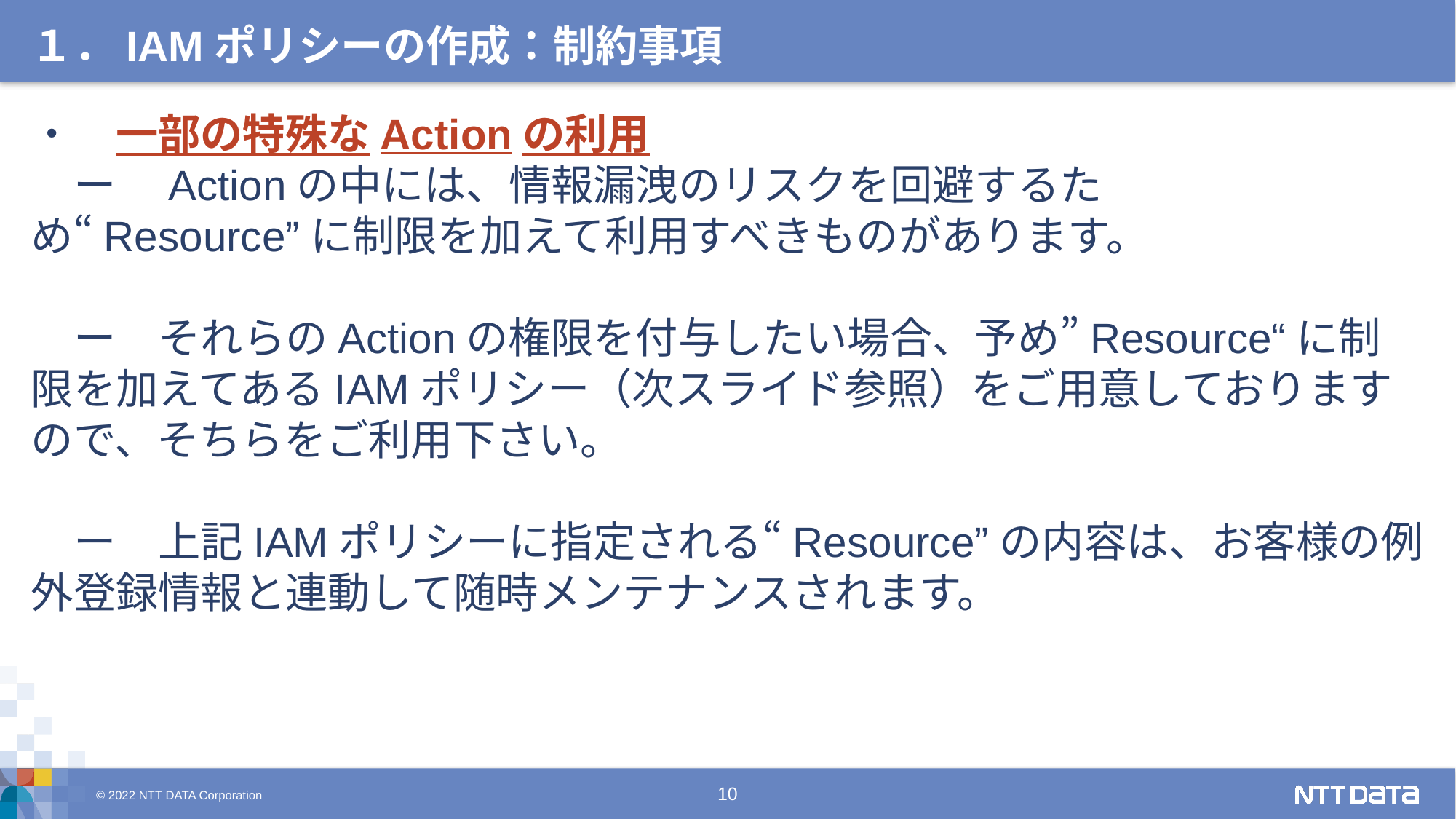

１．IAMポリシーの作成：制約事項
・　一部の特殊なActionの利用
　ー　Actionの中には、情報漏洩のリスクを回避するため“Resource”に制限を加えて利用すべきものがあります。

　ー　それらのActionの権限を付与したい場合、予め”Resource“に制限を加えてあるIAMポリシー（次スライド参照）をご用意しておりますので、そちらをご利用下さい。

　ー　上記IAMポリシーに指定される“Resource”の内容は、お客様の例外登録情報と連動して随時メンテナンスされます。